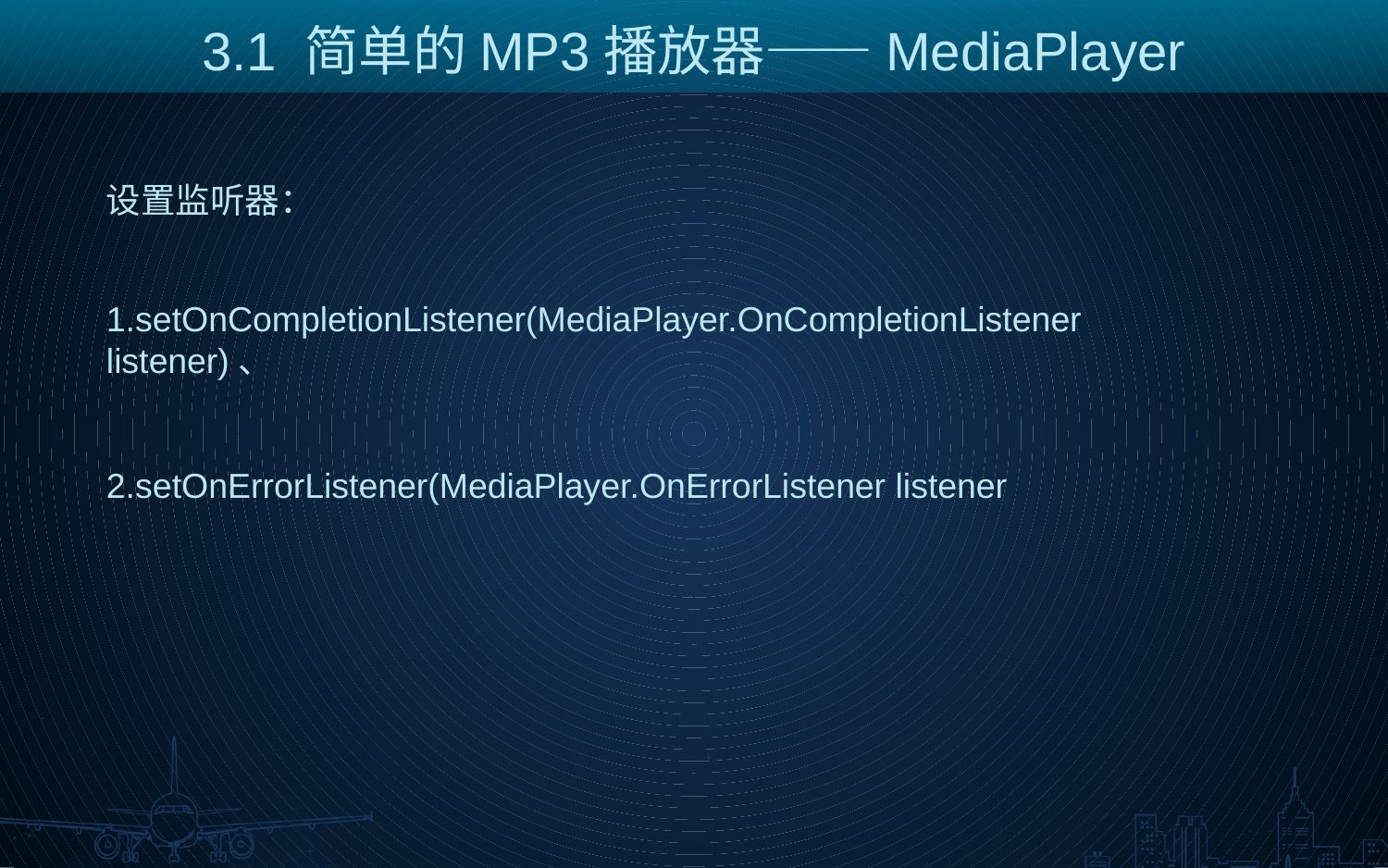

3.1 简单的MP3播放器——MediaPlayer
设置监听器：
1.setOnCompletionListener(MediaPlayer.OnCompletionListener listener)、

2.setOnErrorListener(MediaPlayer.OnErrorListener listener